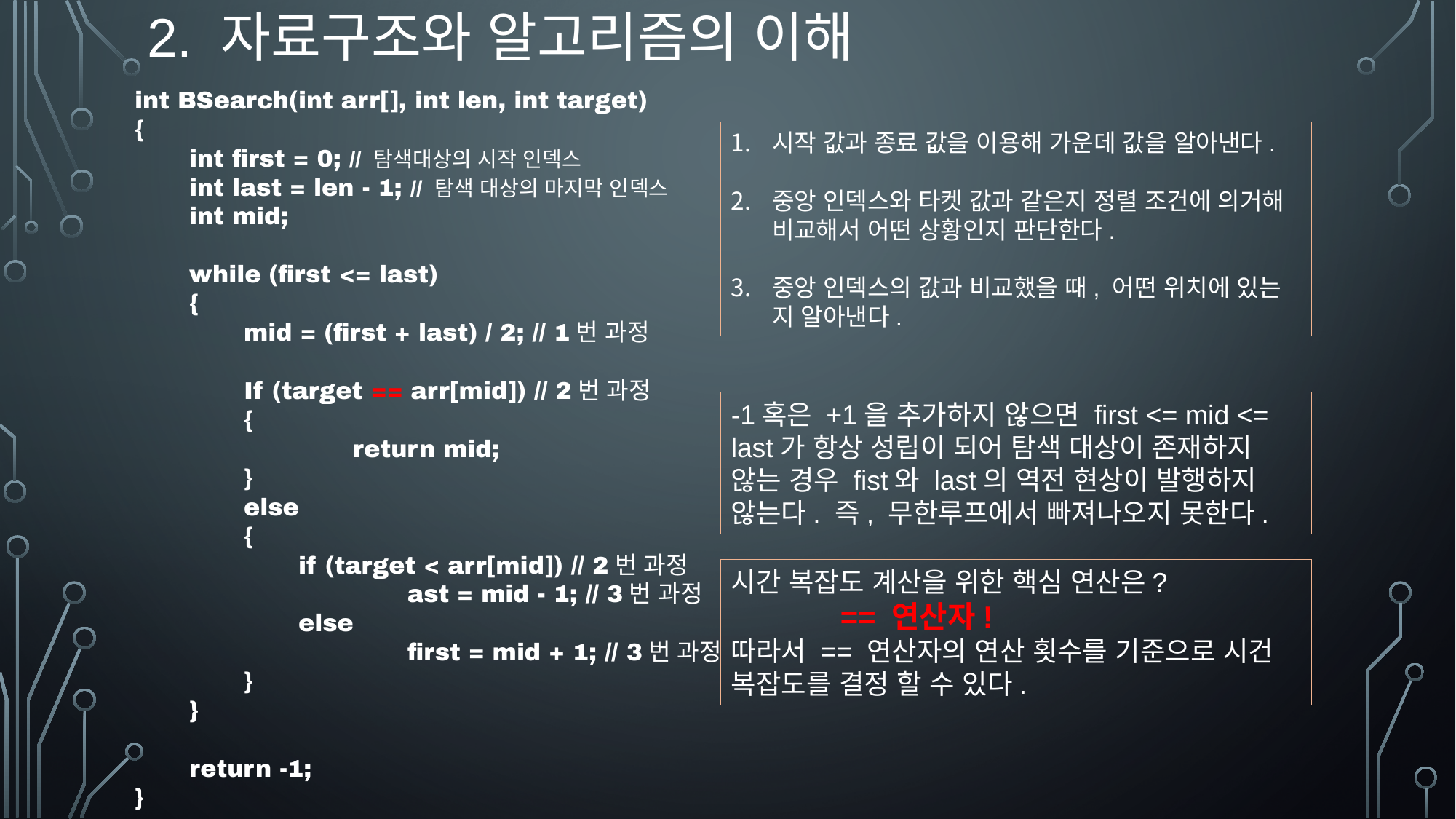

# 2. 자료구조와 알고리즘의 이해
int BSearch(int arr[], int len, int target)
{
int first = 0; // 탐색대상의 시작 인덱스
int last = len - 1; // 탐색 대상의 마지막 인덱스
int mid;

while (first <= last)
{
mid = (first + last) / 2; // 1번 과정

If (target == arr[mid]) // 2번 과정
{
	return mid;
}
else
{
if (target < arr[mid]) // 2번 과정
	ast = mid - 1; // 3번 과정
else
	first = mid + 1; // 3번 과정
}
}

return -1;
}
시작 값과 종료 값을 이용해 가운데 값을 알아낸다.

중앙 인덱스와 타켓 값과 같은지 정렬 조건에 의거해 비교해서 어떤 상황인지 판단한다.

중앙 인덱스의 값과 비교했을 때, 어떤 위치에 있는 지 알아낸다.
-1혹은 +1을 추가하지 않으면 first <= mid <= last가 항상 성립이 되어 탐색 대상이 존재하지 않는 경우 fist와 last의 역전 현상이 발행하지 않는다. 즉, 무한루프에서 빠져나오지 못한다.
시간 복잡도 계산을 위한 핵심 연산은?
	== 연산자!
따라서 == 연산자의 연산 횟수를 기준으로 시건 복잡도를 결정 할 수 있다.